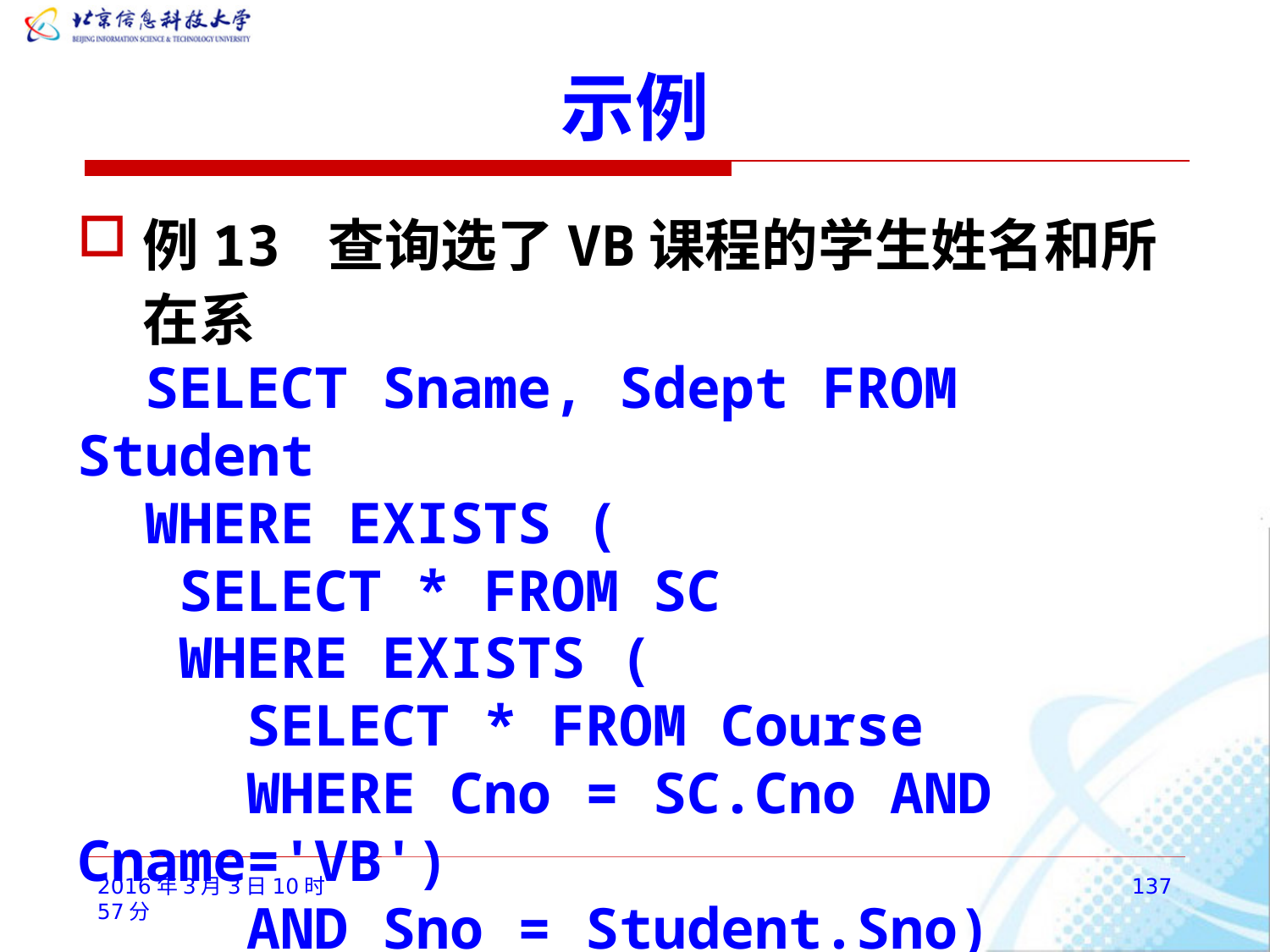

# 示例
例13 查询选了VB课程的学生姓名和所在系
  SELECT Sname, Sdept FROM Student
  WHERE EXISTS (
   SELECT * FROM SC
   WHERE EXISTS (
     SELECT * FROM Course
     WHERE Cno = SC.Cno AND Cname='VB')
     AND Sno = Student.Sno)
2016年3月3日10时57分
137